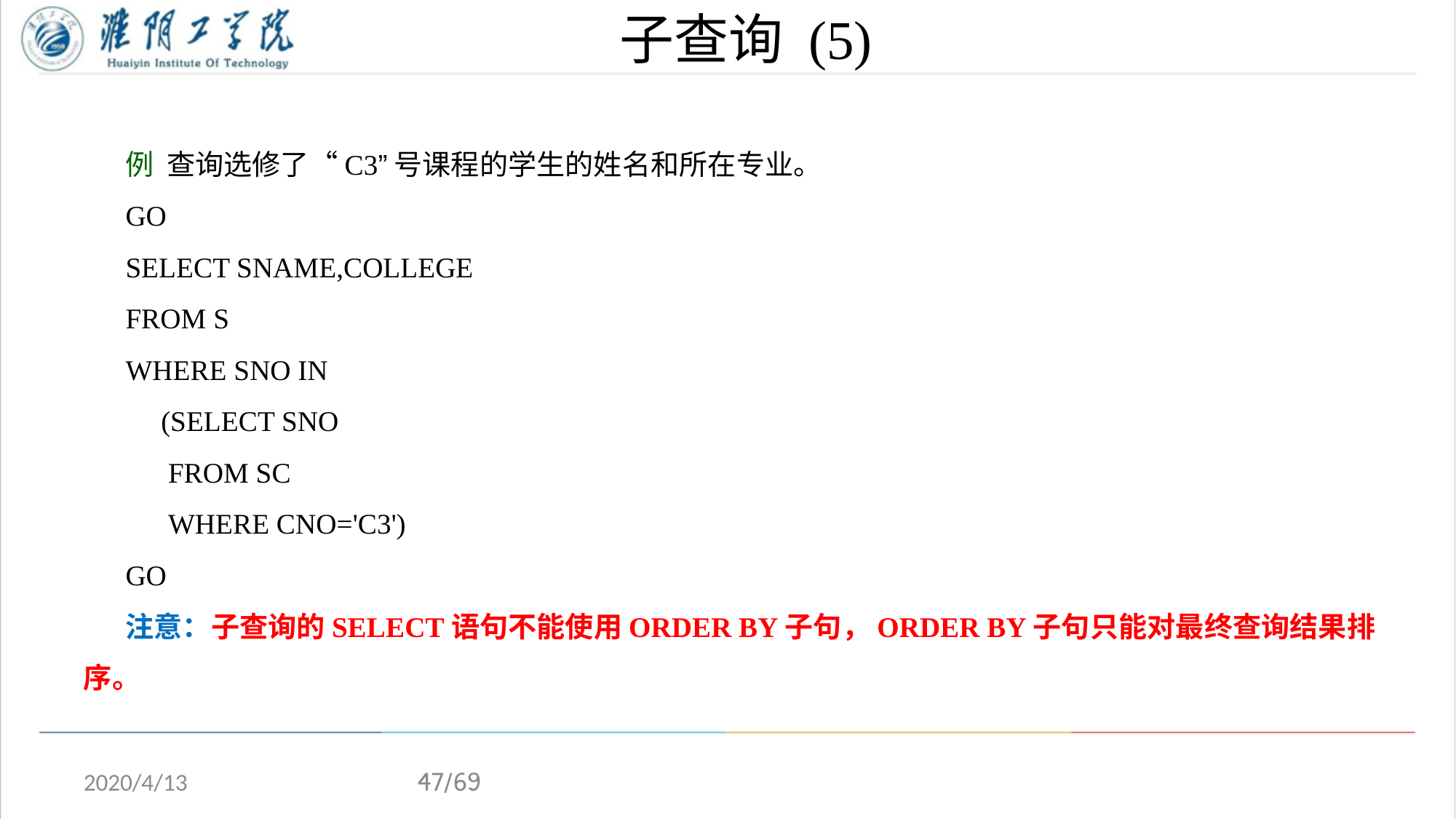

# 子查询 (5)
例  查询选修了“C3”号课程的学生的姓名和所在专业。
GO
SELECT SNAME,COLLEGE
FROM S
WHERE SNO IN
     (SELECT SNO
      FROM SC
      WHERE CNO='C3')
GO
注意：子查询的SELECT语句不能使用ORDER BY子句，ORDER BY子句只能对最终查询结果排序。
47/69
2020/4/13